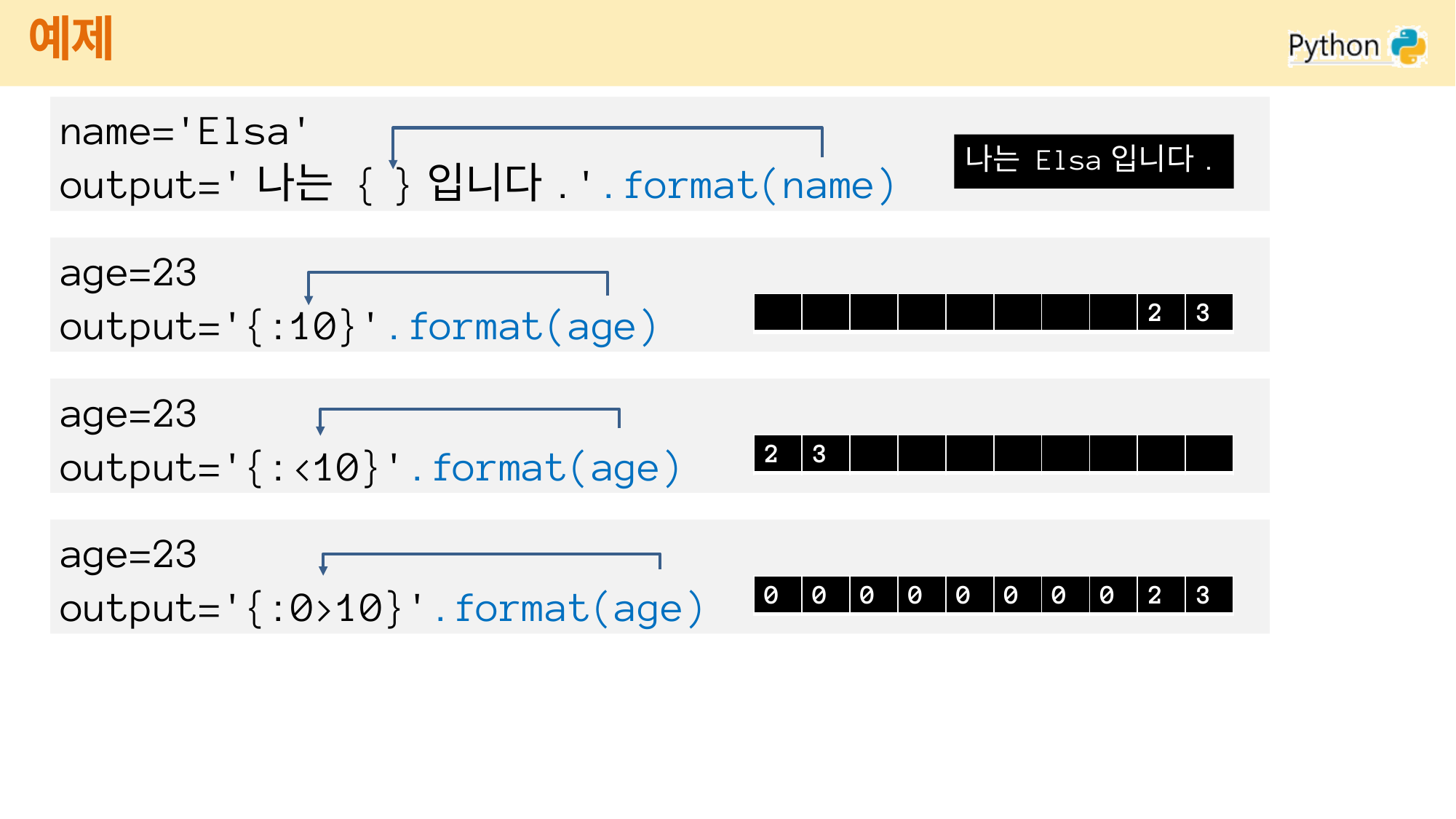

예제
#
name='Elsa'
output='나는 { }입니다.'.format(name)

나는 Elsa입니다.
age=23
output='{:10}'.format(age)

|  |  |  |  |  |  |  |  | 2 | 3 |
| --- | --- | --- | --- | --- | --- | --- | --- | --- | --- |
age=23
output='{:<10}'.format(age)

| 2 | 3 |  |  |  |  |  |  |  |  |
| --- | --- | --- | --- | --- | --- | --- | --- | --- | --- |
age=23
output='{:0>10}'.format(age)

| 0 | 0 | 0 | 0 | 0 | 0 | 0 | 0 | 2 | 3 |
| --- | --- | --- | --- | --- | --- | --- | --- | --- | --- |